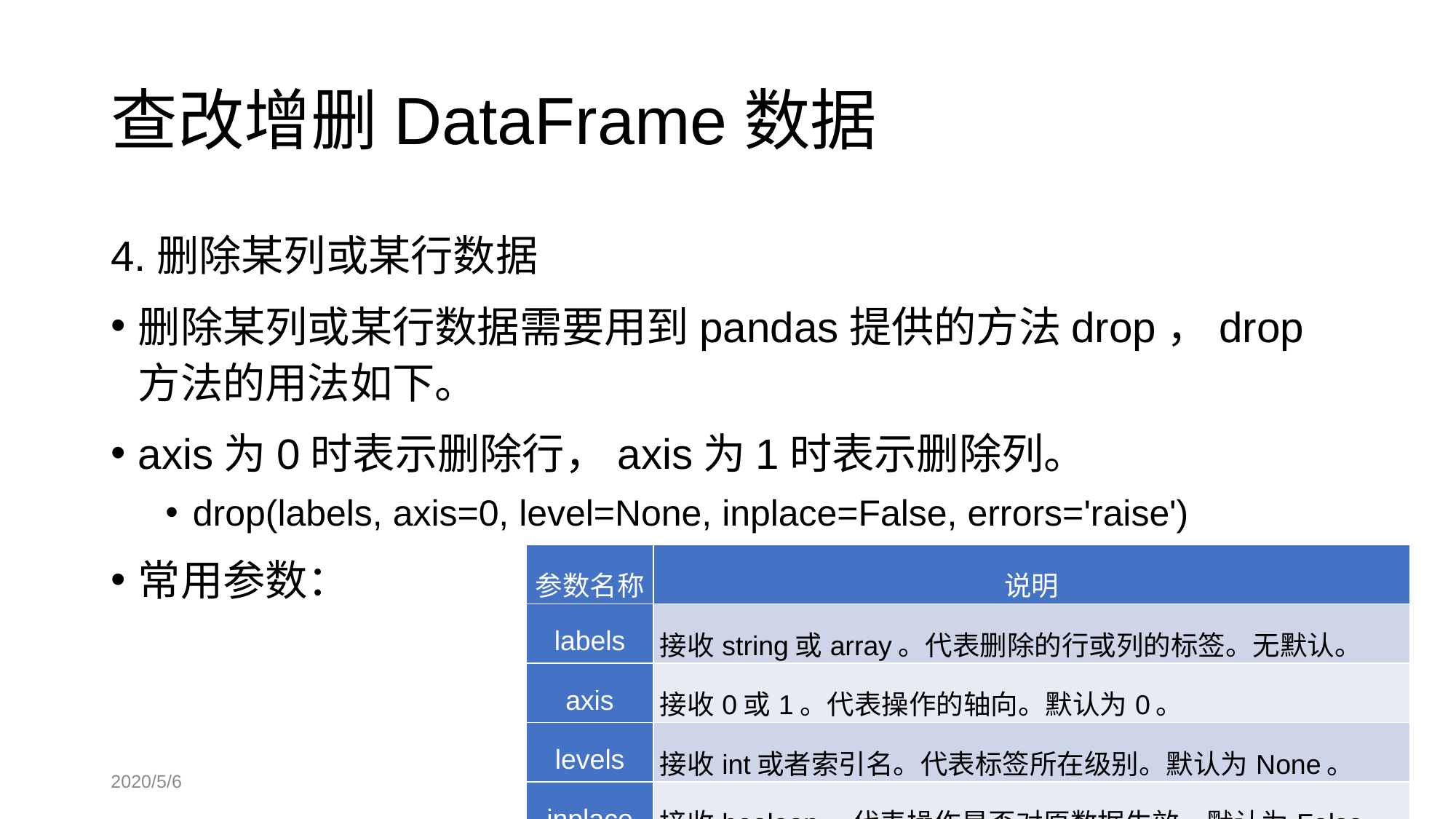

# 查改增删DataFrame数据
4.删除某列或某行数据
删除某列或某行数据需要用到pandas提供的方法drop，drop方法的用法如下。
axis为0时表示删除行，axis为1时表示删除列。
drop(labels, axis=0, level=None, inplace=False, errors='raise')
常用参数：

| 参数名称 | 说明 |
| --- | --- |
| labels | 接收string或array。代表删除的行或列的标签。无默认。 |
| axis | 接收0或1。代表操作的轴向。默认为0。 |
| levels | 接收int或者索引名。代表标签所在级别。默认为None。 |
| inplace | 接收boolean。代表操作是否对原数据生效。默认为False。 |
2020/5/6
Pandas 统计分析
31